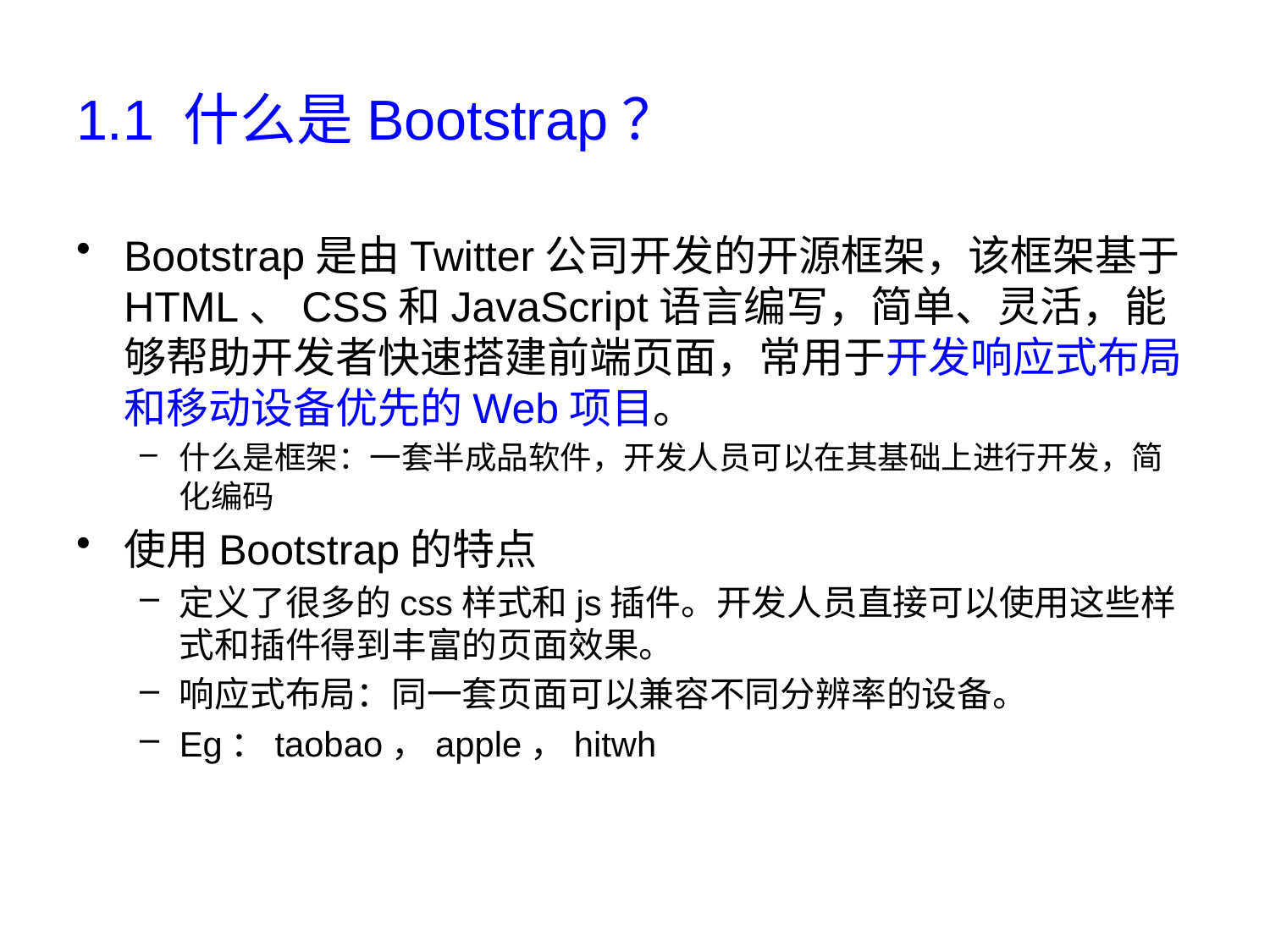

# 1.1 什么是Bootstrap？
Bootstrap是由Twitter公司开发的开源框架，该框架基于HTML、CSS和JavaScript语言编写，简单、灵活，能够帮助开发者快速搭建前端页面，常用于开发响应式布局和移动设备优先的Web项目。
什么是框架：一套半成品软件，开发人员可以在其基础上进行开发，简化编码
使用Bootstrap的特点
定义了很多的css样式和js插件。开发人员直接可以使用这些样式和插件得到丰富的页面效果。
响应式布局：同一套页面可以兼容不同分辨率的设备。
Eg：taobao，apple，hitwh